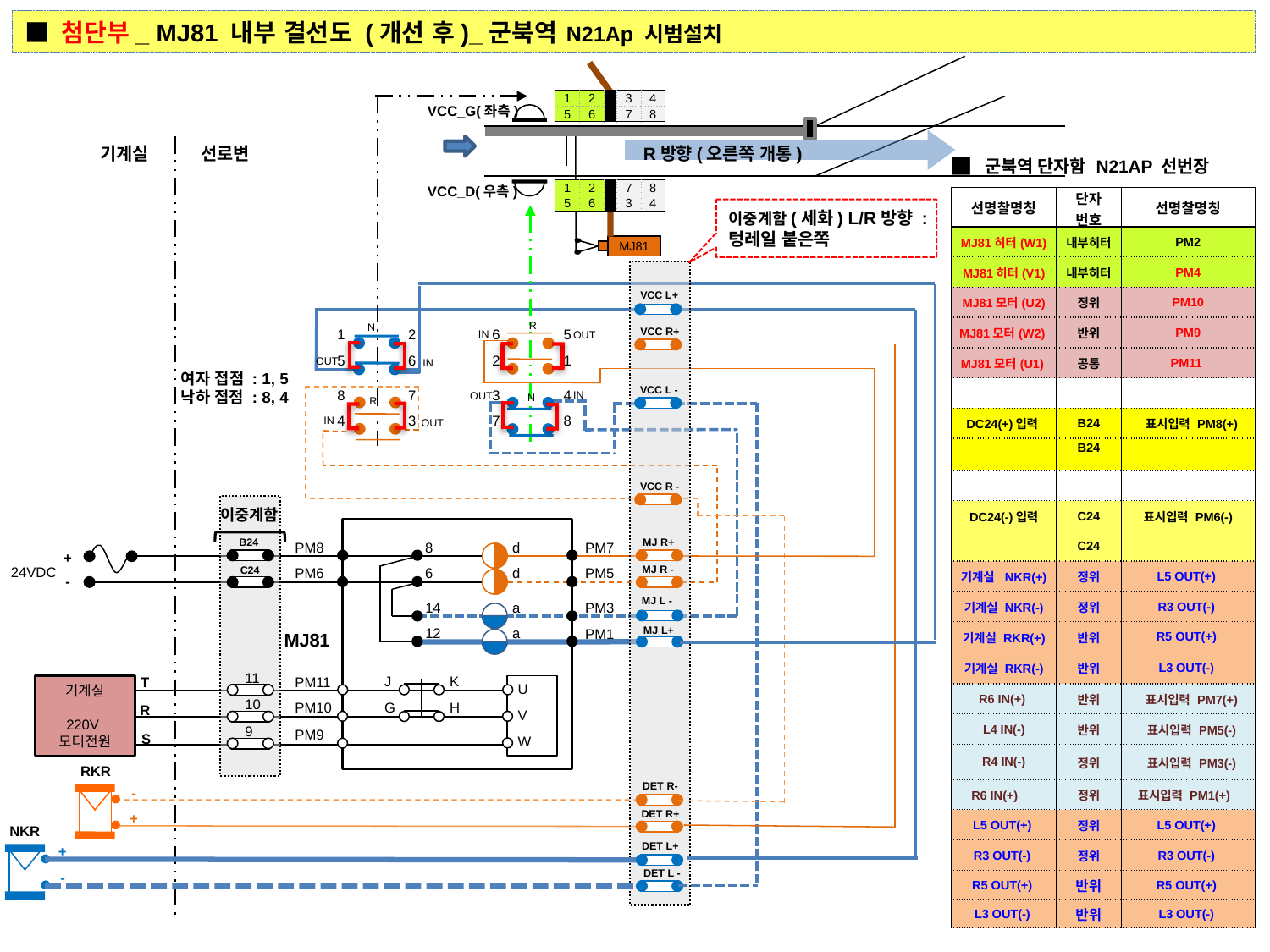

■ 첨단부_ MJ81 내부 결선도 (개선 후)_군북역 N21Ap 시범설치

| 1 | 2 |  | 3 | 4 |
| --- | --- | --- | --- | --- |
| 5 | 6 |  | 7 | 8 |
VCC_G(좌측)

R방향(오른쪽 개통)
기계실
선로변

| █ 군북역 단자함 N21AP 선번장 |  |  |
| --- | --- | --- |
| 선명찰명칭 | 단자 번호 | 선명찰명칭 |
| MJ81히터(W1) | 내부히터 | PM2 |
| MJ81히터(V1) | 내부히터 | PM4 |
| MJ81모터(U2) | 정위 | PM10 |
| MJ81모터(W2) | 반위 | PM9 |
| MJ81모터(U1) | 공통 | PM11 |
|  |  |  |
| DC24(+)입력 | B24 | 표시입력 PM8(+) |
|  | B24 |  |
|  |  |  |
| DC24(-)입력 | C24 | 표시입력 PM6(-) |
|  | C24 |  |
| 기계실 NKR(+) | 정위 | L5 OUT(+) |
| 기계실 NKR(-) | 정위 | R3 OUT(-) |
| 기계실 RKR(+) | 반위 | R5 OUT(+) |
| 기계실 RKR(-) | 반위 | L3 OUT(-) |
| R6 IN(+) | 반위 | 표시입력 PM7(+) |
| L4 IN(-) | 반위 | 표시입력 PM5(-) |
| R4 IN(-) | 정위 | 표시입력 PM3(-) |
| R6 IN(+) | 정위 | 표시입력 PM1(+) |
| L5 OUT(+) | 정위 | L5 OUT(+) |
| R3 OUT(-) | 정위 | R3 OUT(-) |
| R5 OUT(+) | 반위 | R5 OUT(+) |
| L3 OUT(-) | 반위 | L3 OUT(-) |

VCC_D(우측)
| 1 | 2 |  | 7 | 8 |
| --- | --- | --- | --- | --- |
| 5 | 6 |  | 3 | 4 |
이중계함(세화) L/R방향 :텅레일 붙은쪽

MJ81

VCC L+

R
N
VCC R+
1
2
6
5
IN
OUT

5
6
2
1
OUT
IN

여자 접점 : 1, 5
낙하 접점 : 8, 4
VCC L -
8
7
3
4
IN
OUT
N
R

4
3
7
8
IN

OUT

VCC R -

이중계함

MJ R+
B24
PM8
8
d
PM7

+

24VDC
MJ R -
C24
PM6
6
d
PM5

-

MJ L -
14
a
PM3

MJ L+
12
a
PM1
MJ81

11
J
K
PM11
T
기계실

220V
모터전원

U

10
PM10
G
H
R
V

9
PM9
S
W

RKR
DET R-
-

+
DET R+
NKR

DET L+
+

DET L -
-